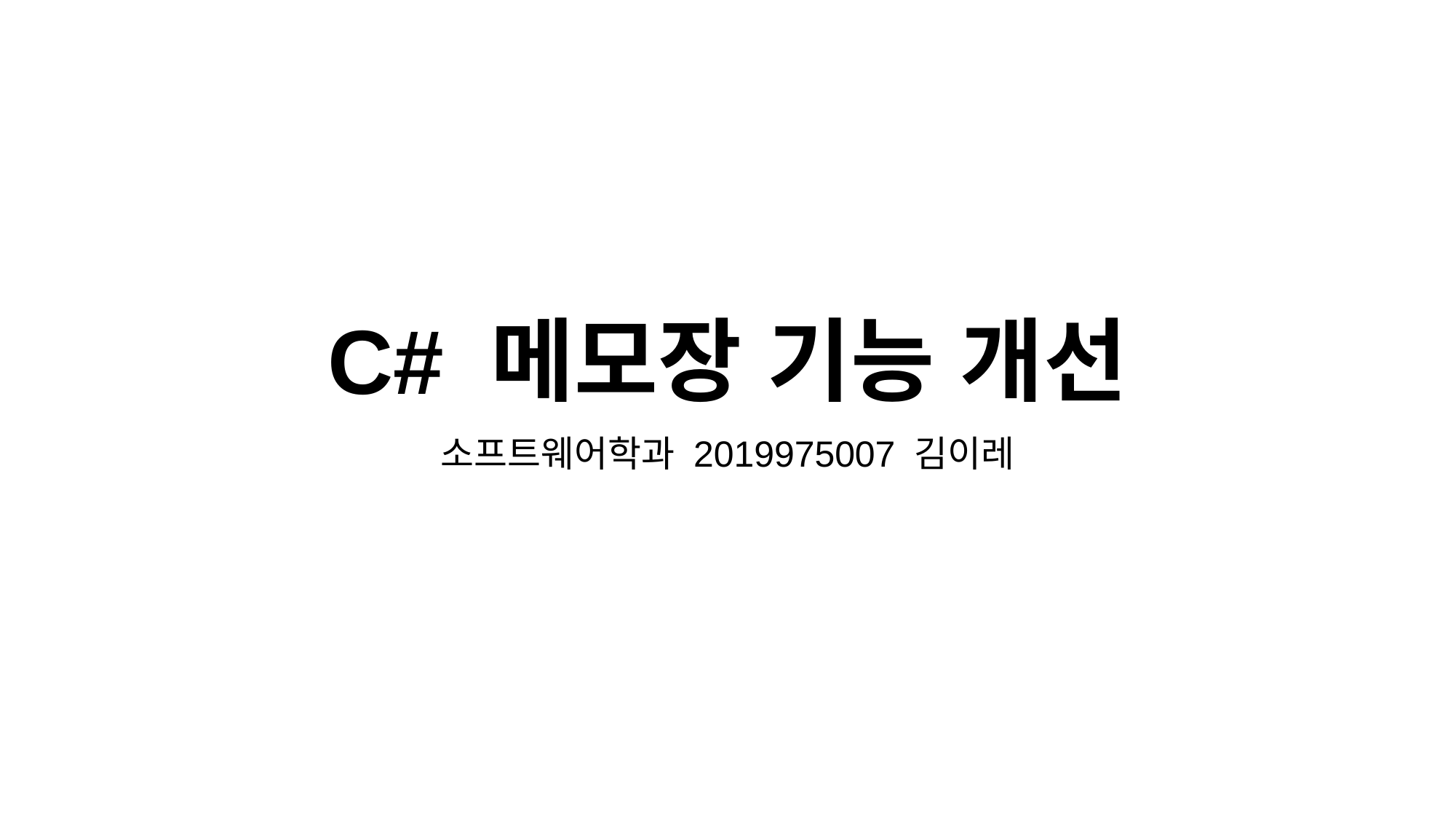

# C# 메모장 기능 개선
소프트웨어학과 2019975007 김이레